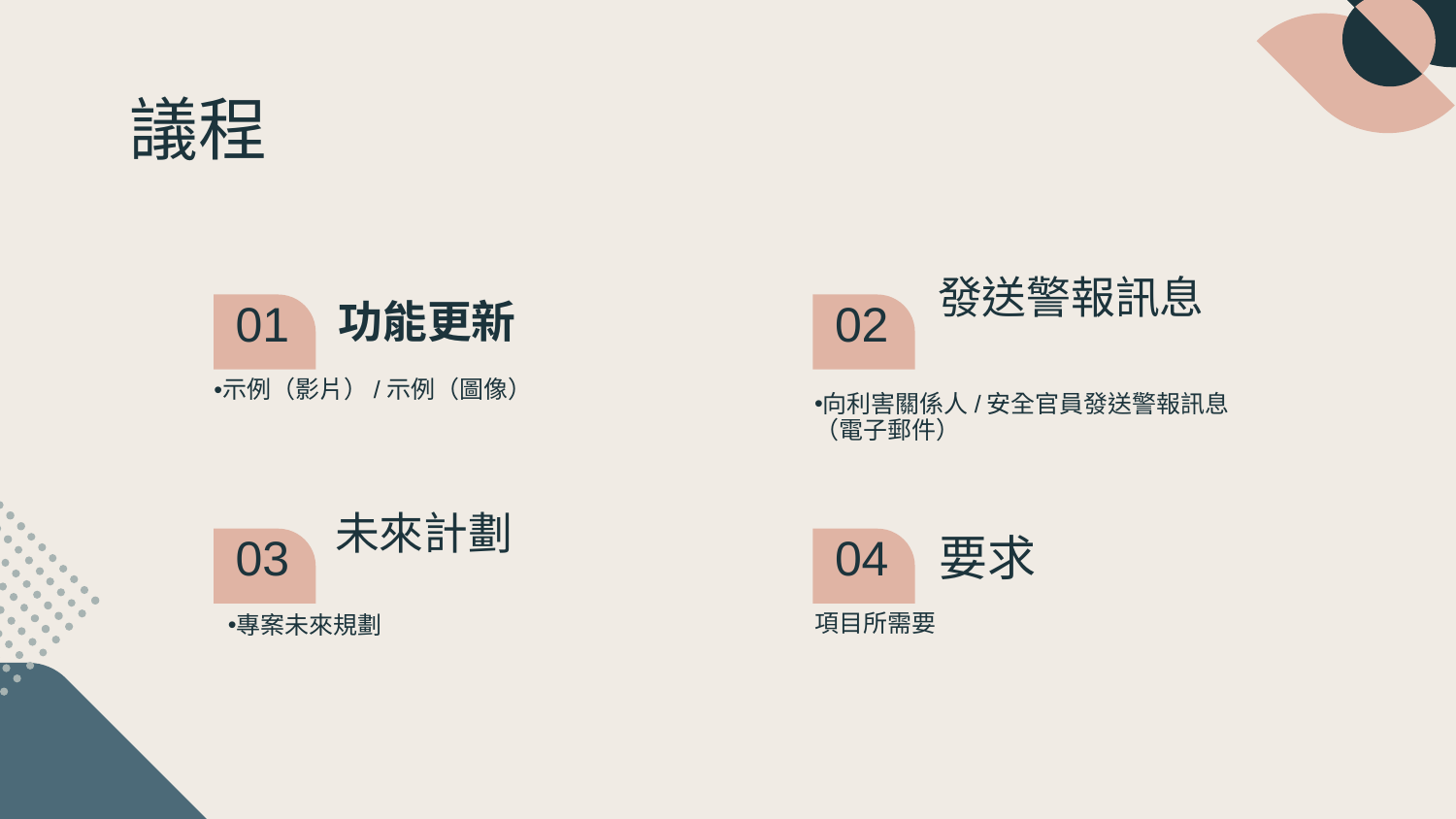

# 議程
發送警報訊息
01
02
功能更新

示例（影片）/示例（圖像）
向利害關係人/安全官員發送警報訊息（電子郵件）
未來計劃
03
04
要求

項目所需要
專案未來規劃